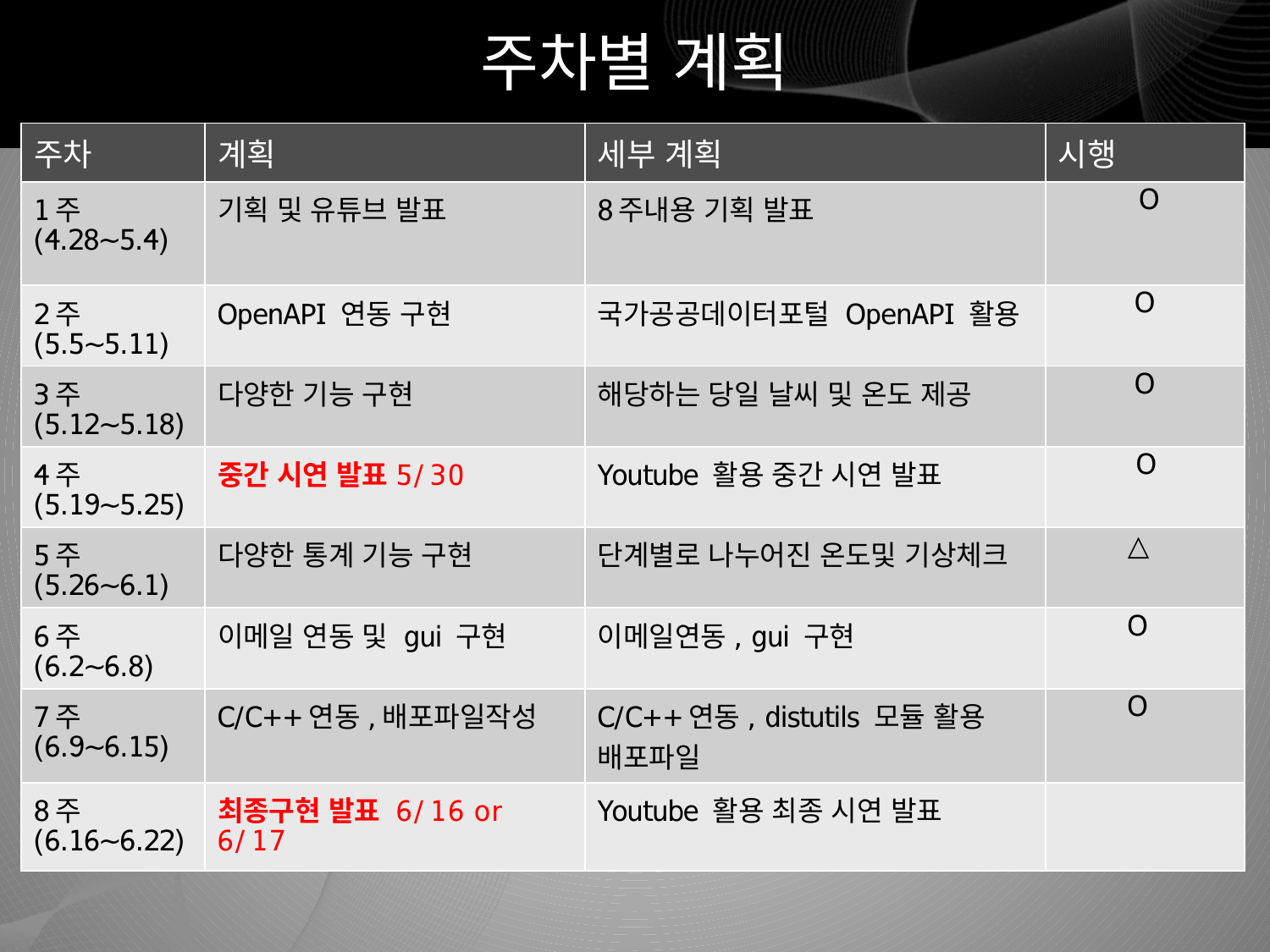

# 주차별 계획
| 주차 | 계획 | 세부 계획 | 시행 |
| --- | --- | --- | --- |
| 1주 (4.28~5.4) | 기획 및 유튜브 발표 | 8주내용 기획 발표 | O |
| 2주 (5.5~5.11) | OpenAPI 연동 구현 | 국가공공데이터포털 OpenAPI 활용 | O |
| 3주 (5.12~5.18) | 다양한 기능 구현 | 해당하는 당일 날씨 및 온도 제공 | O |
| 4주 (5.19~5.25) | 중간 시연 발표5/30 | Youtube 활용 중간 시연 발표 | O |
| 5주 (5.26~6.1) | 다양한 통계 기능 구현 | 단계별로 나누어진 온도및 기상체크 | △ |
| 6주 (6.2~6.8) | 이메일 연동 및 gui 구현 | 이메일연동, gui 구현 | O |
| 7주 (6.9~6.15) | C/C++연동,배포파일작성 | C/C++연동, distutils 모듈 활용 배포파일 | O |
| 8주 (6.16~6.22) | 최종구현 발표 6/16 or 6/17 | Youtube 활용 최종 시연 발표 |  |